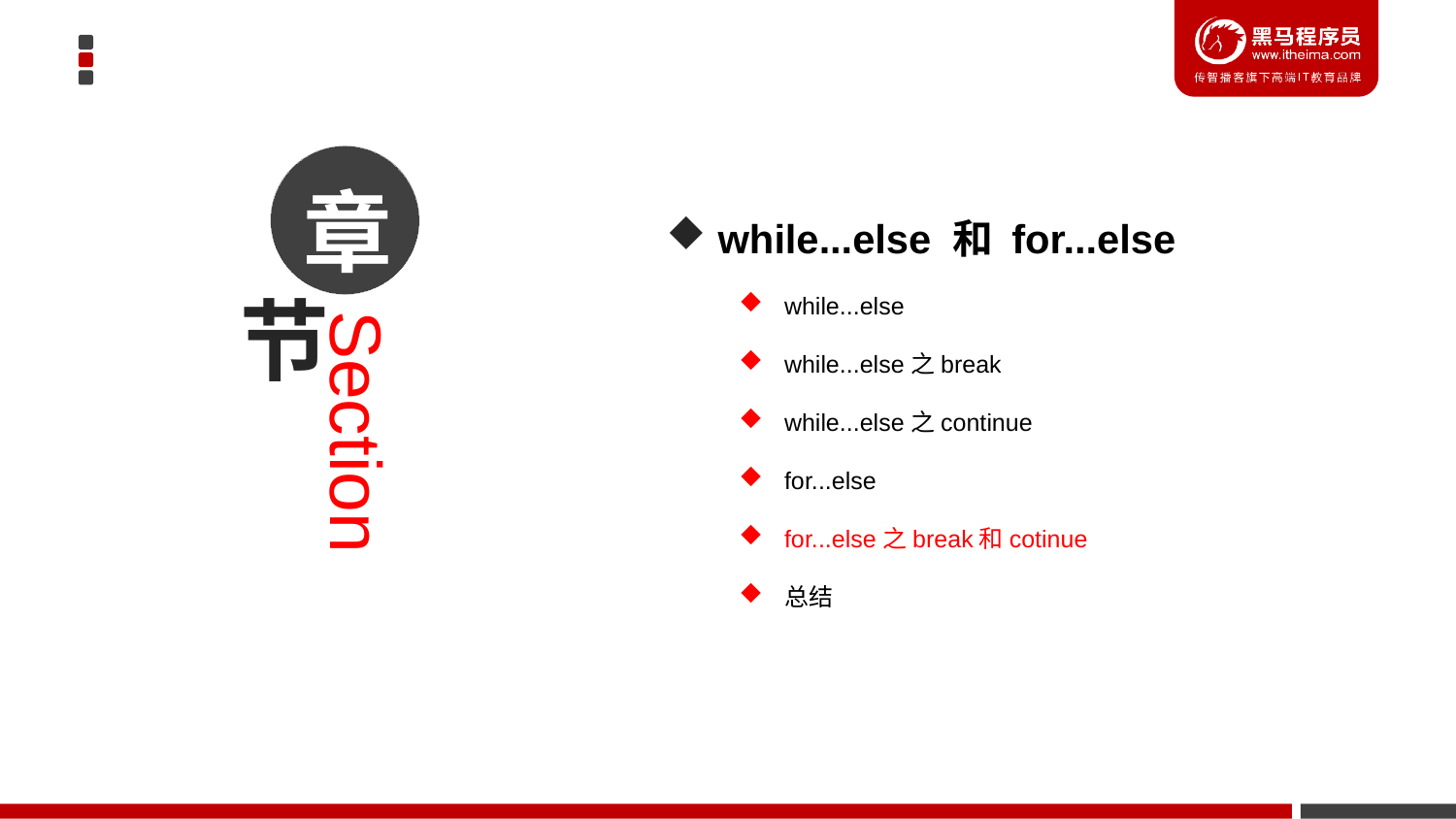

章
 while...else 和 for...else
while...else
while...else之break
while...else之continue
for...else
for...else之break和cotinue
总结

节
Section